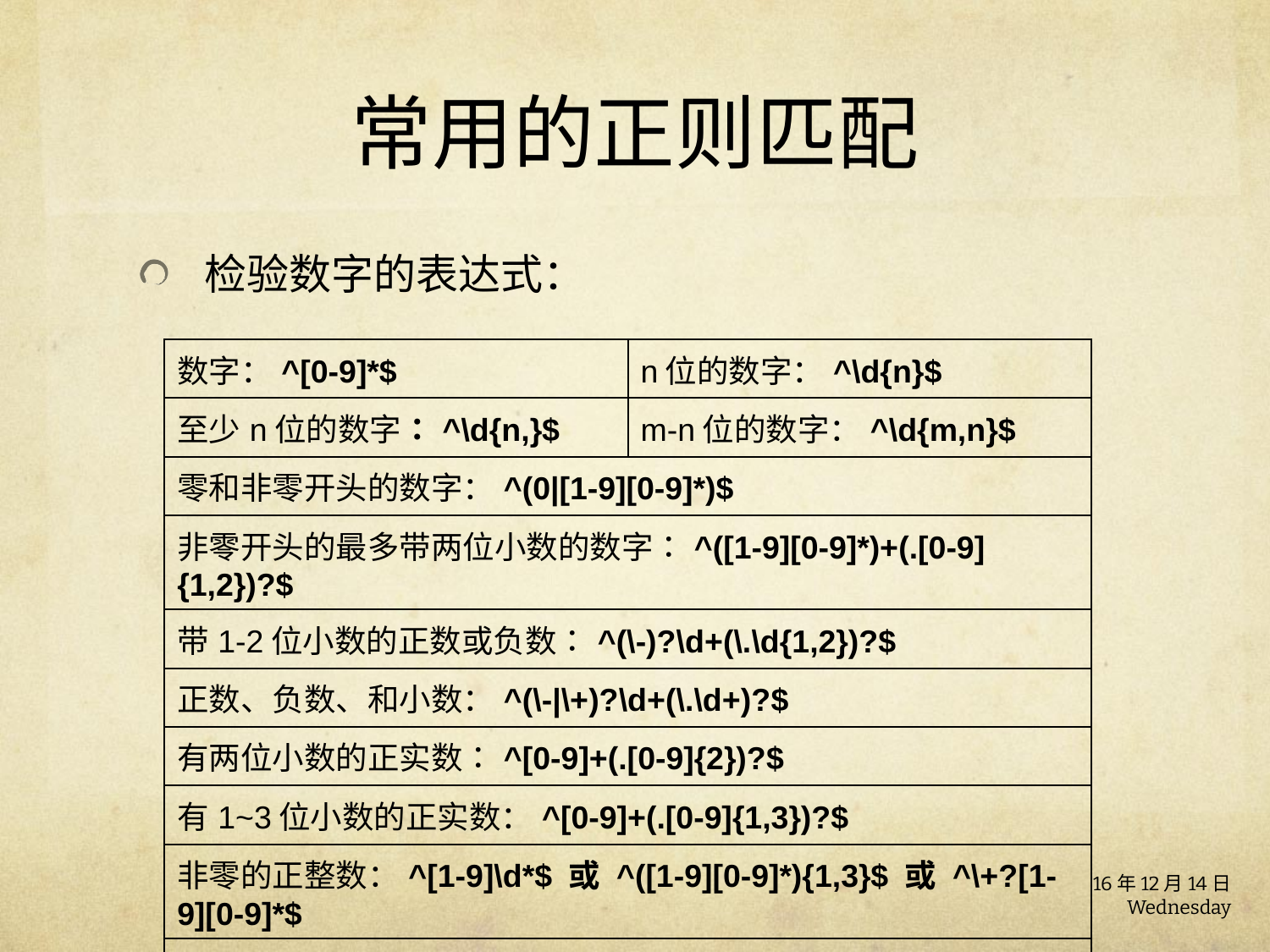

# 常用的正则匹配
检验数字的表达式：

| 数字：^[0-9]\*$ | n位的数字：^\d{n}$ |
| --- | --- |
| 至少n位的数字：^\d{n,}$ | m-n位的数字：^\d{m,n}$ |
| 零和非零开头的数字：^(0|[1-9][0-9]\*)$ |  |
| 非零开头的最多带两位小数的数字：^([1-9][0-9]\*)+(.[0-9]{1,2})?$ |  |
| 带1-2位小数的正数或负数：^(\-)?\d+(\.\d{1,2})?$ |  |
| 正数、负数、和小数：^(\-|\+)?\d+(\.\d+)?$ |  |
| 有两位小数的正实数：^[0-9]+(.[0-9]{2})?$ |  |
| 有1~3位小数的正实数：^[0-9]+(.[0-9]{1,3})?$ |  |
| 非零的正整数：^[1-9]\d\*$ 或 ^([1-9][0-9]\*){1,3}$ 或 ^\+?[1-9][0-9]\*$ |  |
| 非零的负整数：^\-[1-9][]0-9"\*$ 或 ^-[1-9]\d\*$ |  |
16年12月14日 Wednesday